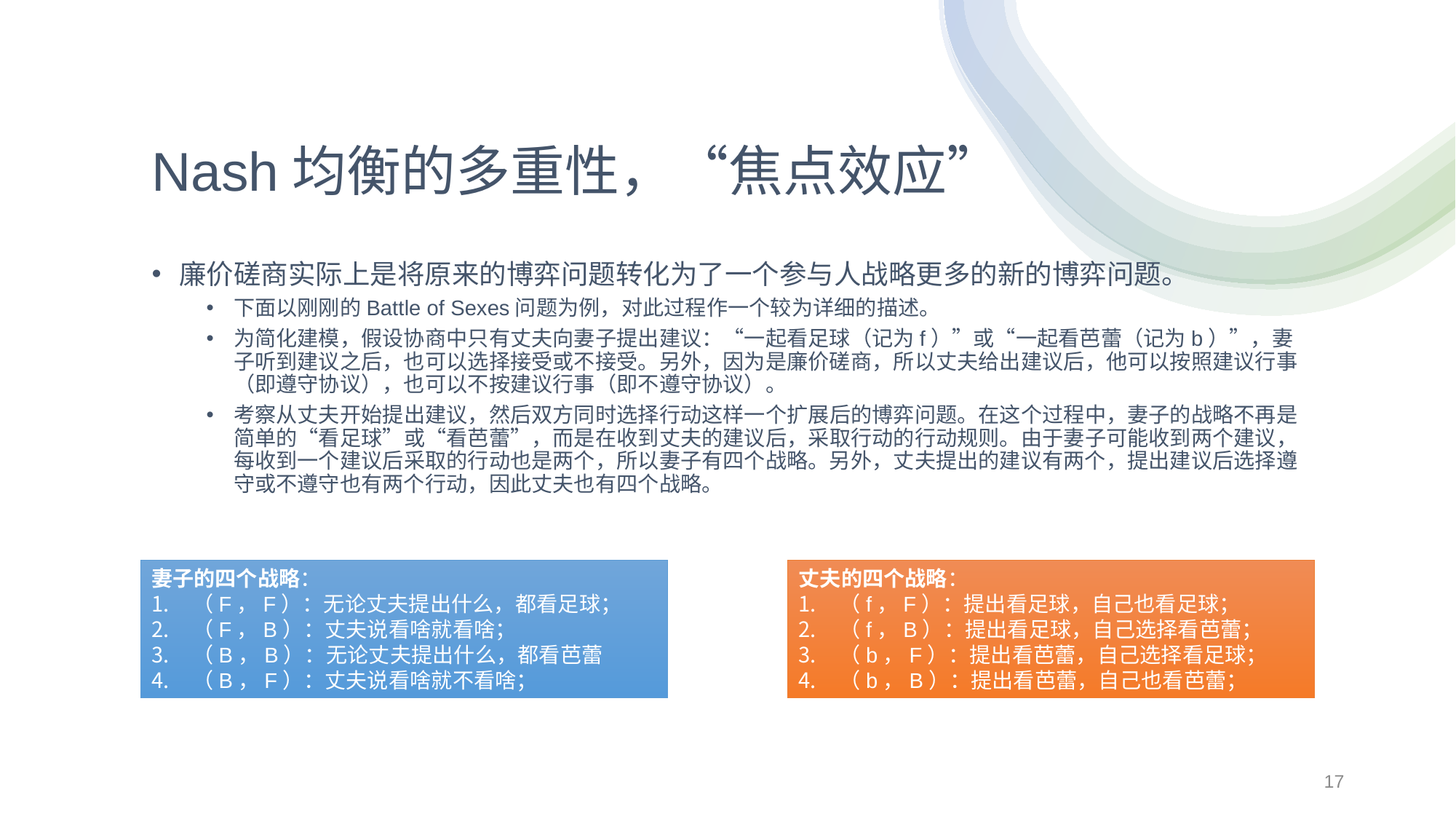

# Nash均衡的多重性，“焦点效应”
廉价磋商实际上是将原来的博弈问题转化为了一个参与人战略更多的新的博弈问题。
下面以刚刚的Battle of Sexes问题为例，对此过程作一个较为详细的描述。
为简化建模，假设协商中只有丈夫向妻子提出建议：“一起看足球（记为f）”或“一起看芭蕾（记为b）”，妻子听到建议之后，也可以选择接受或不接受。另外，因为是廉价磋商，所以丈夫给出建议后，他可以按照建议行事（即遵守协议），也可以不按建议行事（即不遵守协议）。
考察从丈夫开始提出建议，然后双方同时选择行动这样一个扩展后的博弈问题。在这个过程中，妻子的战略不再是简单的“看足球”或“看芭蕾”，而是在收到丈夫的建议后，采取行动的行动规则。由于妻子可能收到两个建议，每收到一个建议后采取的行动也是两个，所以妻子有四个战略。另外，丈夫提出的建议有两个，提出建议后选择遵守或不遵守也有两个行动，因此丈夫也有四个战略。

妻子的四个战略：
（F，F）：无论丈夫提出什么，都看足球；
（F，B）：丈夫说看啥就看啥；
（B，B）：无论丈夫提出什么，都看芭蕾
（B，F）：丈夫说看啥就不看啥；
丈夫的四个战略：
（f，F）：提出看足球，自己也看足球；
（f，B）：提出看足球，自己选择看芭蕾；
（b，F）：提出看芭蕾，自己选择看足球；
（b，B）：提出看芭蕾，自己也看芭蕾；
17